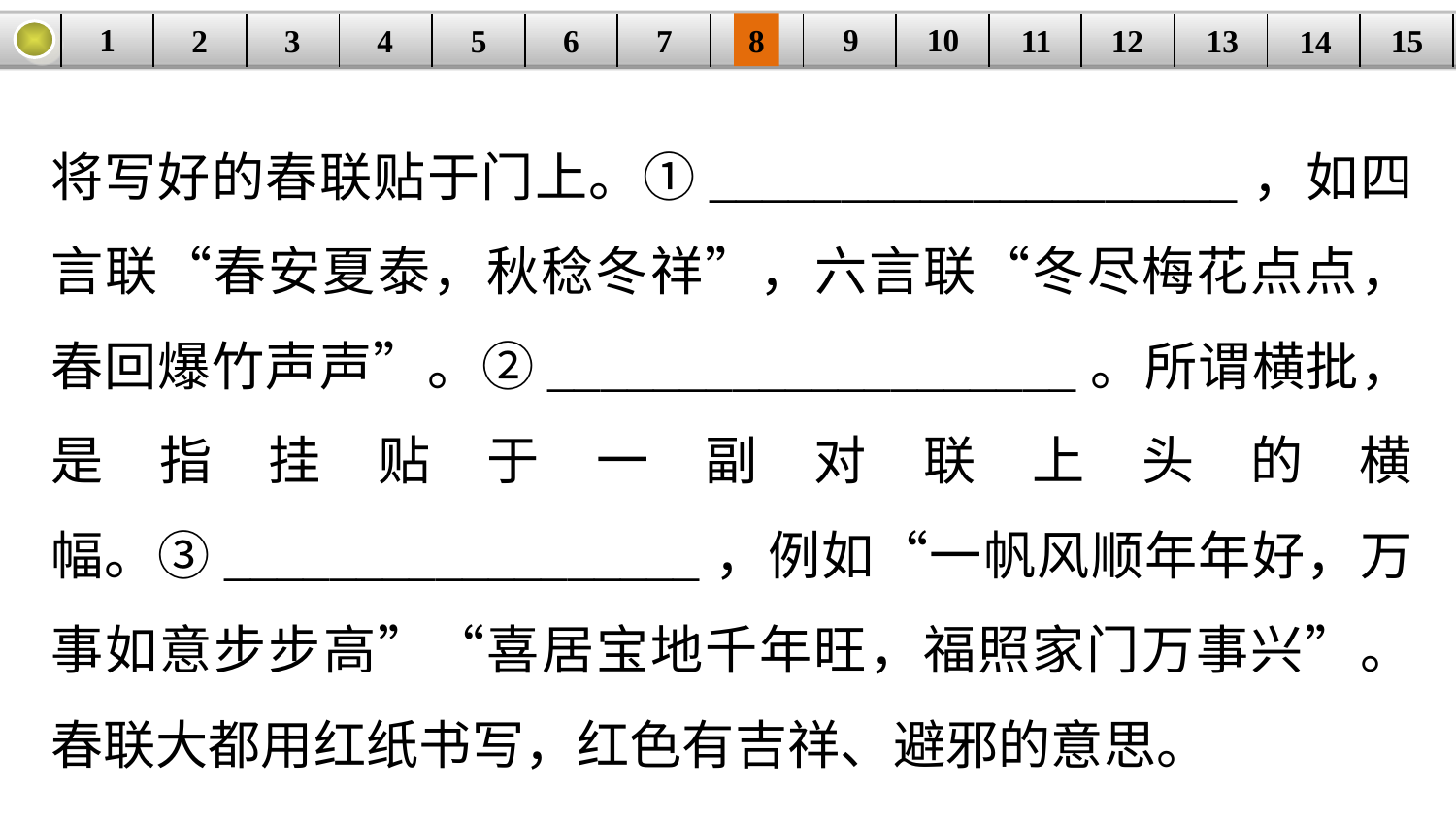

9
10
1
3
4
5
6
8
11
2
12
15
|  |  |  |  |  |  |  |  |  |  |  |  |  |  |  |
| --- | --- | --- | --- | --- | --- | --- | --- | --- | --- | --- | --- | --- | --- | --- |
7
13
14

将写好的春联贴于门上。①____________________，如四言联“春安夏泰，秋稔冬祥”，六言联“冬尽梅花点点，春回爆竹声声”。②____________________。所谓横批，是指挂贴于一副对联上头的横幅。③__________________，例如“一帆风顺年年好，万事如意步步高”“喜居宝地千年旺，福照家门万事兴”。春联大都用红纸书写，红色有吉祥、避邪的意思。